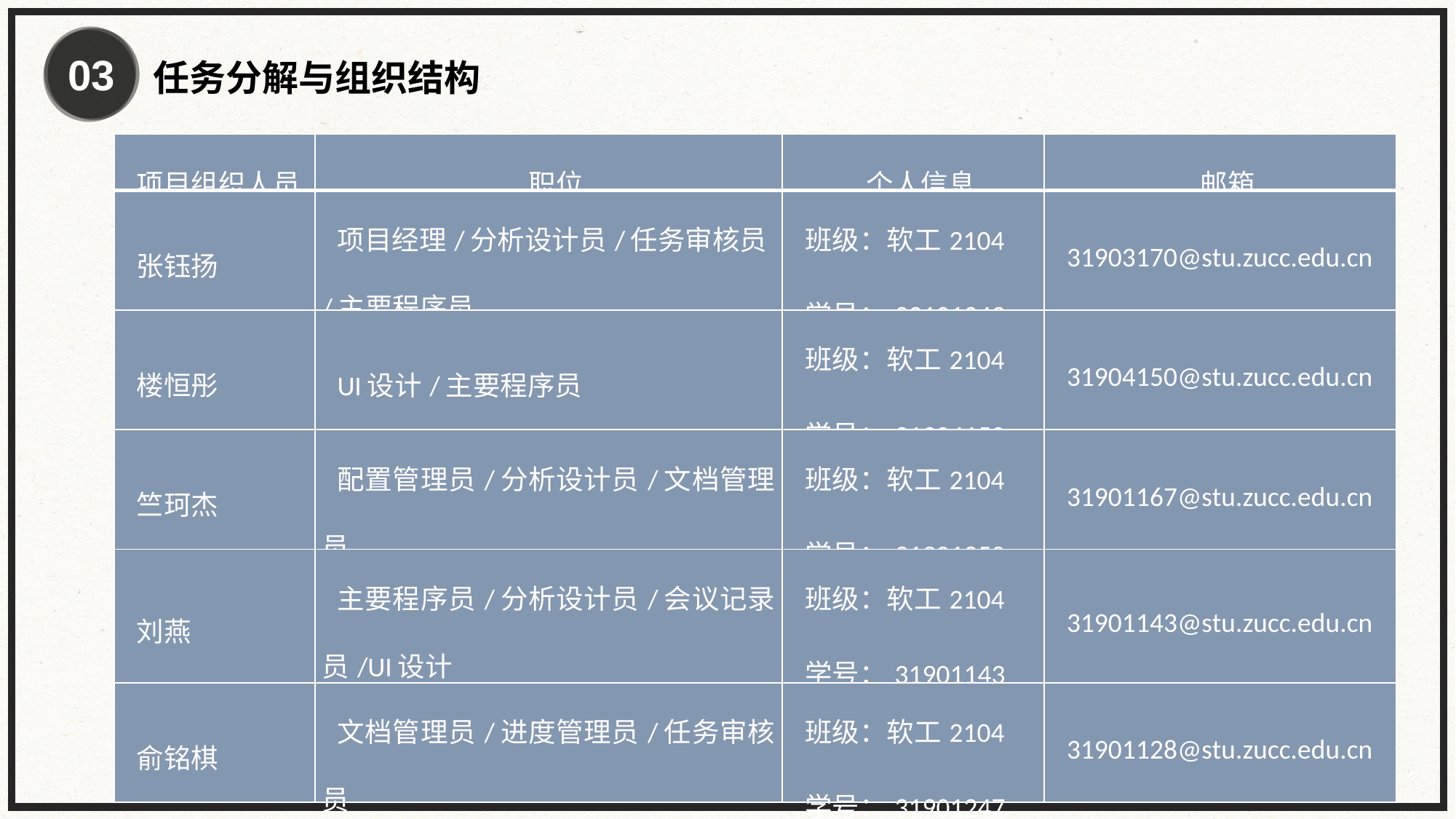

03
任务分解与组织结构
| 项目组织人员 | 职位 | 个人信息 | 邮箱 |
| --- | --- | --- | --- |
| 张钰扬 | 项目经理/分析设计员/任务审核员/主要程序员 | 班级：软工2104 学号：32101249 | 31903170@stu.zucc.edu.cn |
| 楼恒彤 | UI设计/主要程序员 | 班级：软工2104 学号：31904150 | 31904150@stu.zucc.edu.cn |
| 竺珂杰 | 配置管理员/分析设计员/文档管理员 | 班级：软工2104 学号：31901250 | 31901167@stu.zucc.edu.cn |
| 刘燕 | 主要程序员/分析设计员/会议记录员/UI设计 | 班级：软工2104 学号：31901143 | 31901143@stu.zucc.edu.cn |
| 俞铭棋 | 文档管理员/进度管理员/任务审核员 | 班级：软工2104 学号：31901247 | 31901128@stu.zucc.edu.cn |